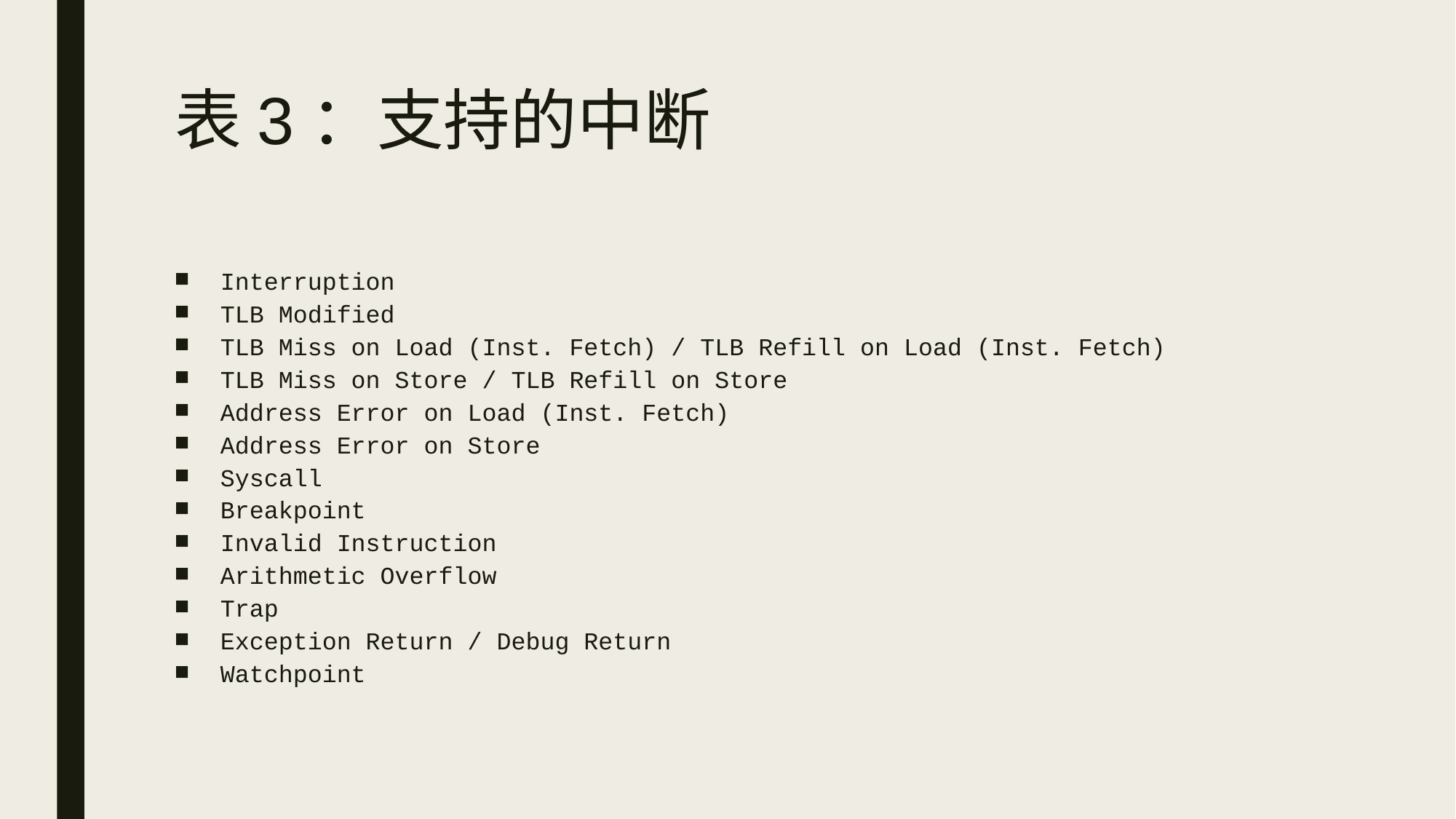

# 表3：支持的中断
Interruption
TLB Modified
TLB Miss on Load (Inst. Fetch) / TLB Refill on Load (Inst. Fetch)
TLB Miss on Store / TLB Refill on Store
Address Error on Load (Inst. Fetch)
Address Error on Store
Syscall
Breakpoint
Invalid Instruction
Arithmetic Overflow
Trap
Exception Return / Debug Return
Watchpoint